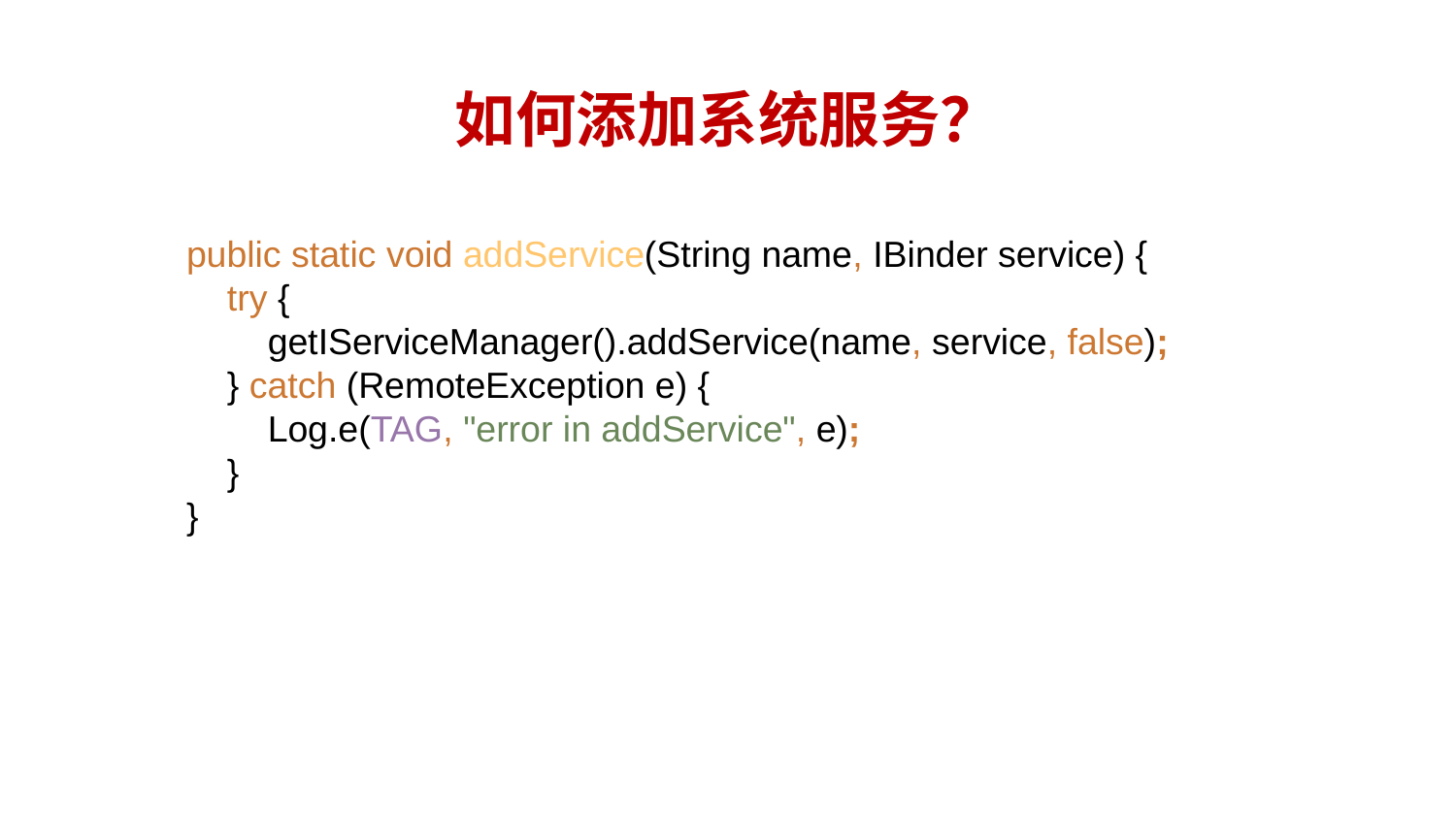

# 如何添加系统服务？
public static void addService(String name, IBinder service) {
    try {
        getIServiceManager().addService(name, service, false);
    } catch (RemoteException e) {
        Log.e(TAG, "error in addService", e);
    }
}